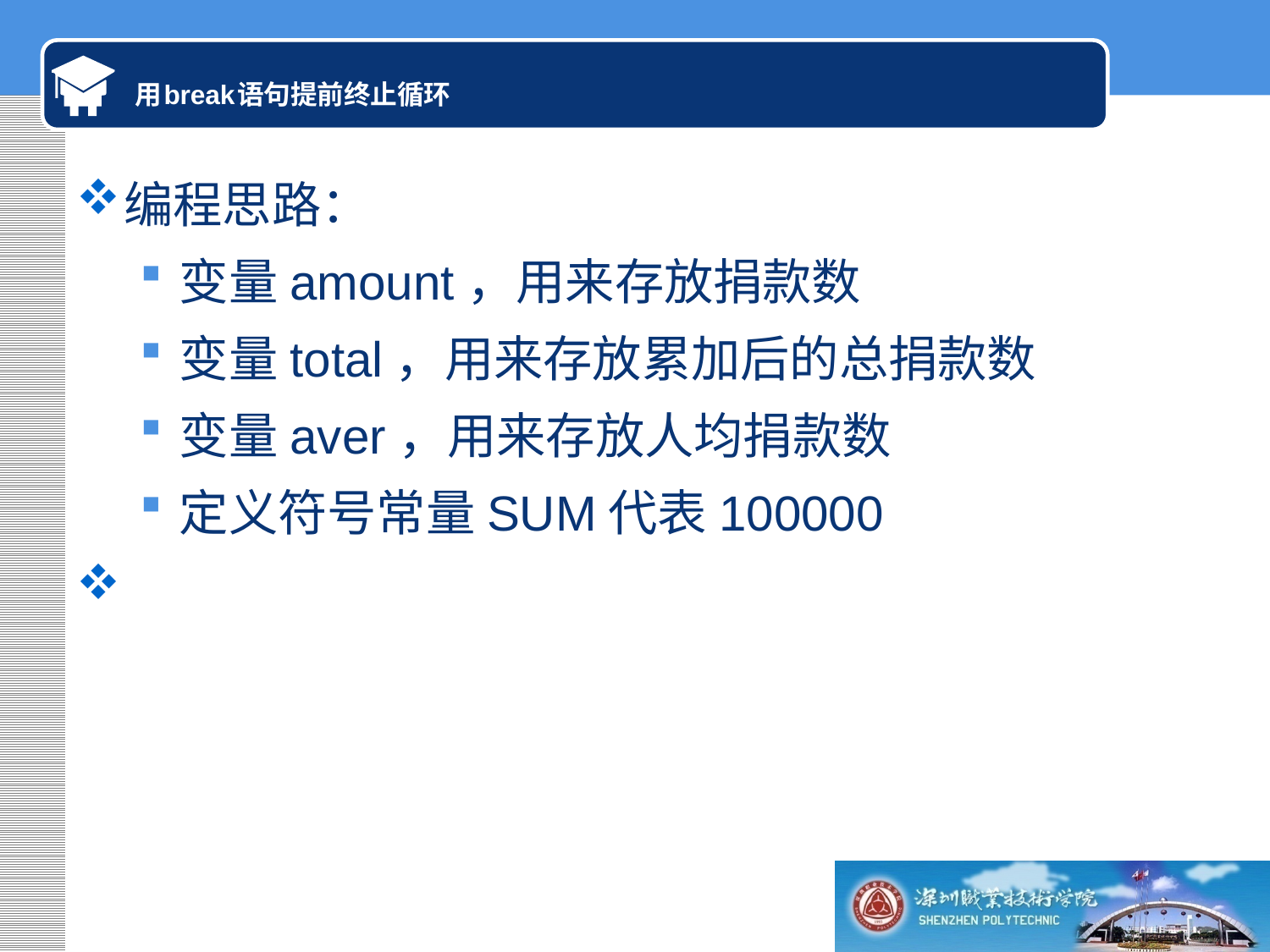

# 用break语句提前终止循环
编程思路：
变量amount，用来存放捐款数
变量total，用来存放累加后的总捐款数
变量aver，用来存放人均捐款数
定义符号常量SUM代表100000